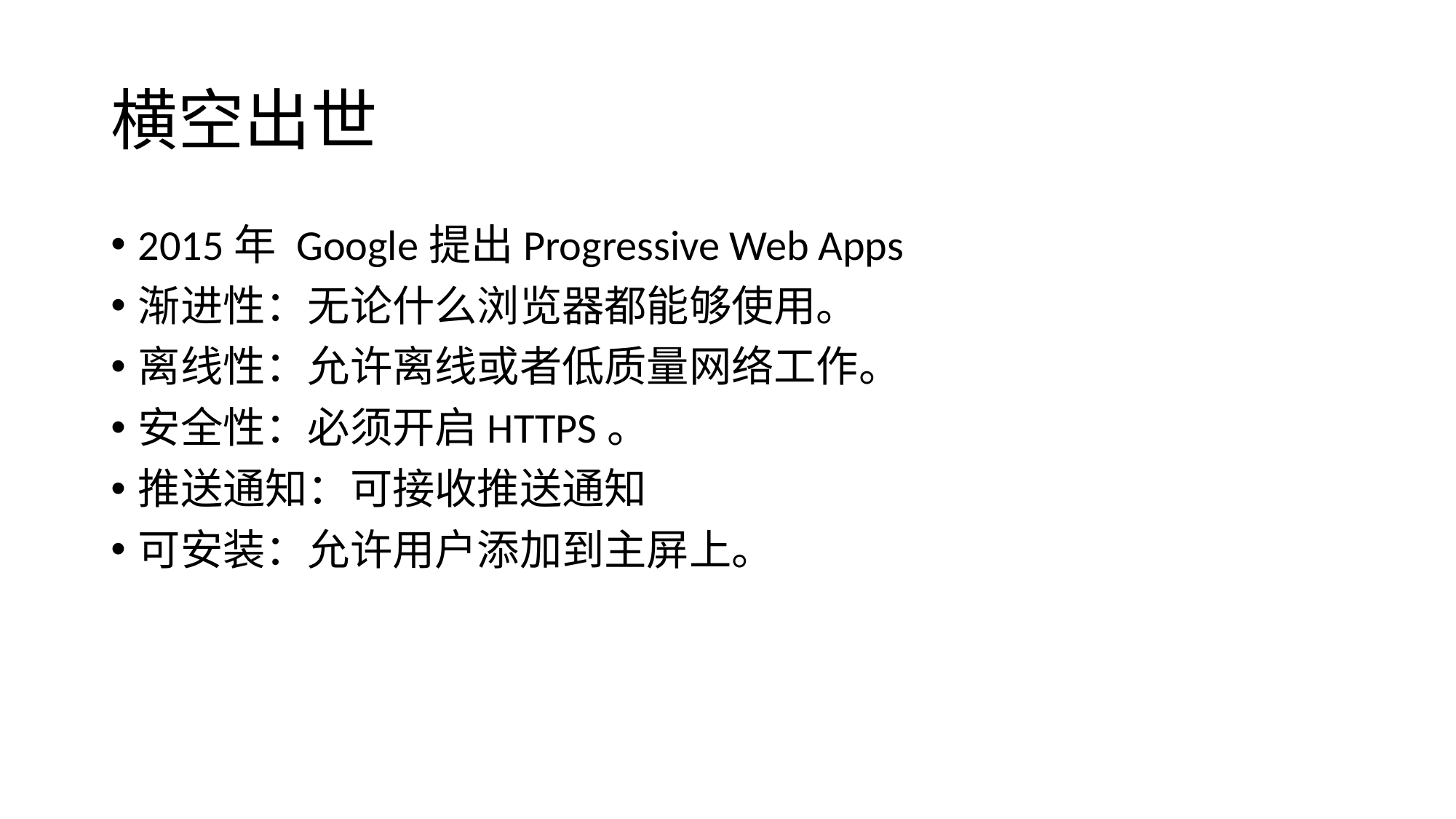

# 横空出世
2015年 Google提出Progressive Web Apps
渐进性：无论什么浏览器都能够使用。
离线性：允许离线或者低质量网络工作。
安全性：必须开启HTTPS。
推送通知：可接收推送通知
可安装：允许用户添加到主屏上。